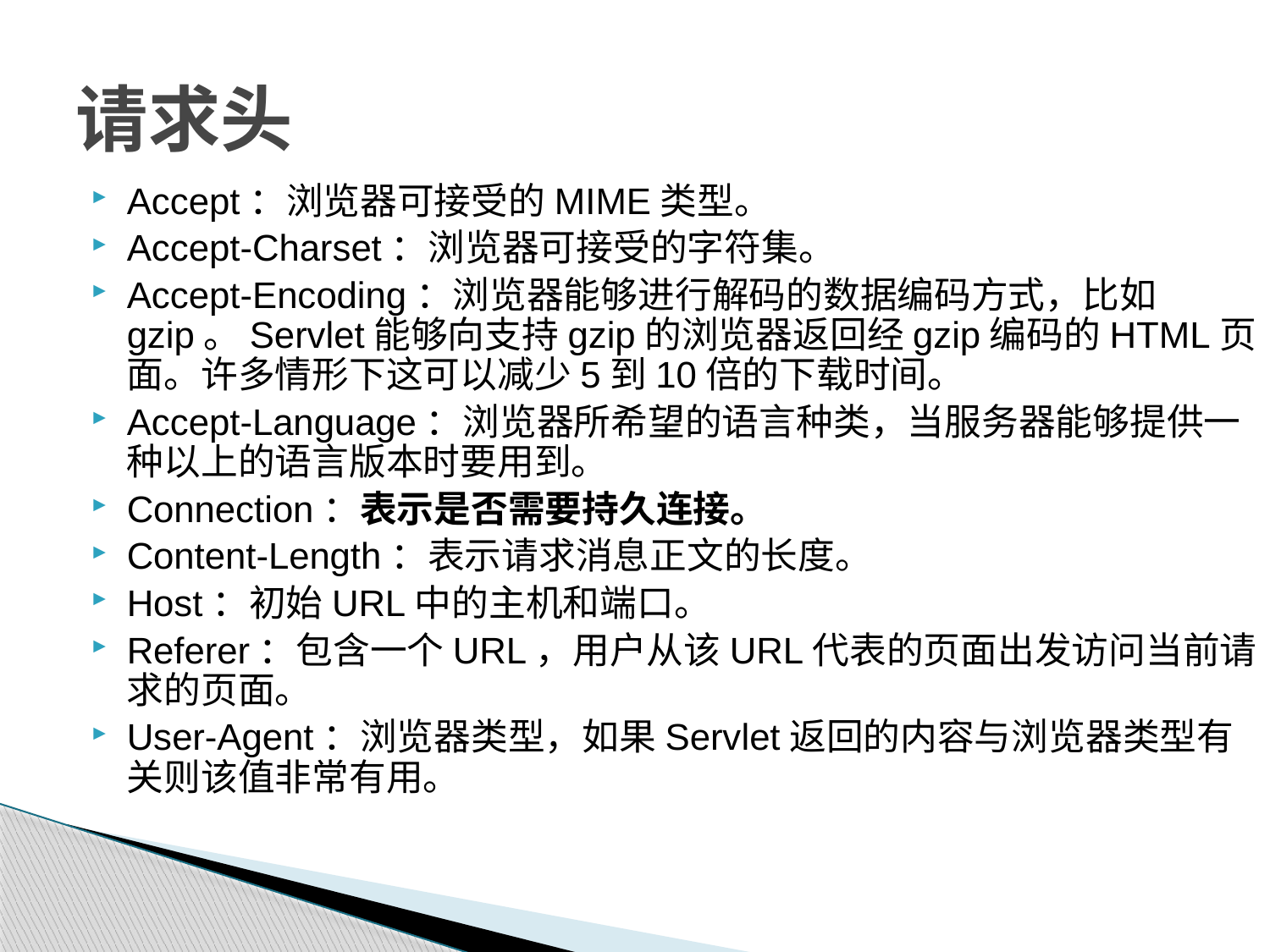

# 请求头
Accept：浏览器可接受的MIME类型。
Accept-Charset：浏览器可接受的字符集。
Accept-Encoding：浏览器能够进行解码的数据编码方式，比如gzip。Servlet能够向支持gzip的浏览器返回经gzip编码的HTML页面。许多情形下这可以减少5到10倍的下载时间。
Accept-Language：浏览器所希望的语言种类，当服务器能够提供一种以上的语言版本时要用到。
Connection：表示是否需要持久连接。
Content-Length：表示请求消息正文的长度。
Host：初始URL中的主机和端口。
Referer：包含一个URL，用户从该URL代表的页面出发访问当前请求的页面。
User-Agent：浏览器类型，如果Servlet返回的内容与浏览器类型有关则该值非常有用。